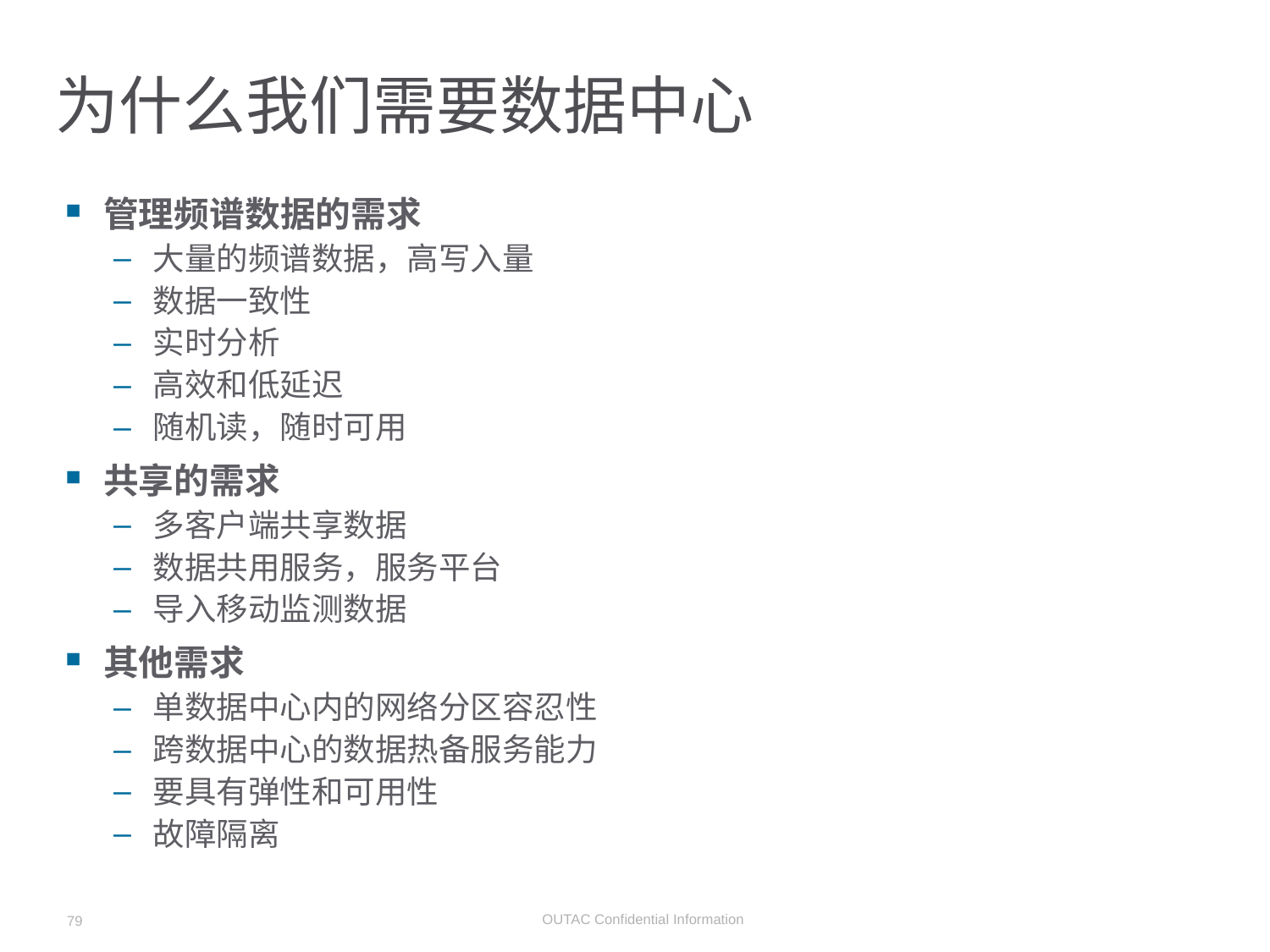

# 为什么我们需要数据中心
管理频谱数据的需求
大量的频谱数据，高写入量
数据一致性
实时分析
高效和低延迟
随机读，随时可用
共享的需求
多客户端共享数据
数据共用服务，服务平台
导入移动监测数据
其他需求
单数据中心内的网络分区容忍性
跨数据中心的数据热备服务能力
要具有弹性和可用性
故障隔离
79